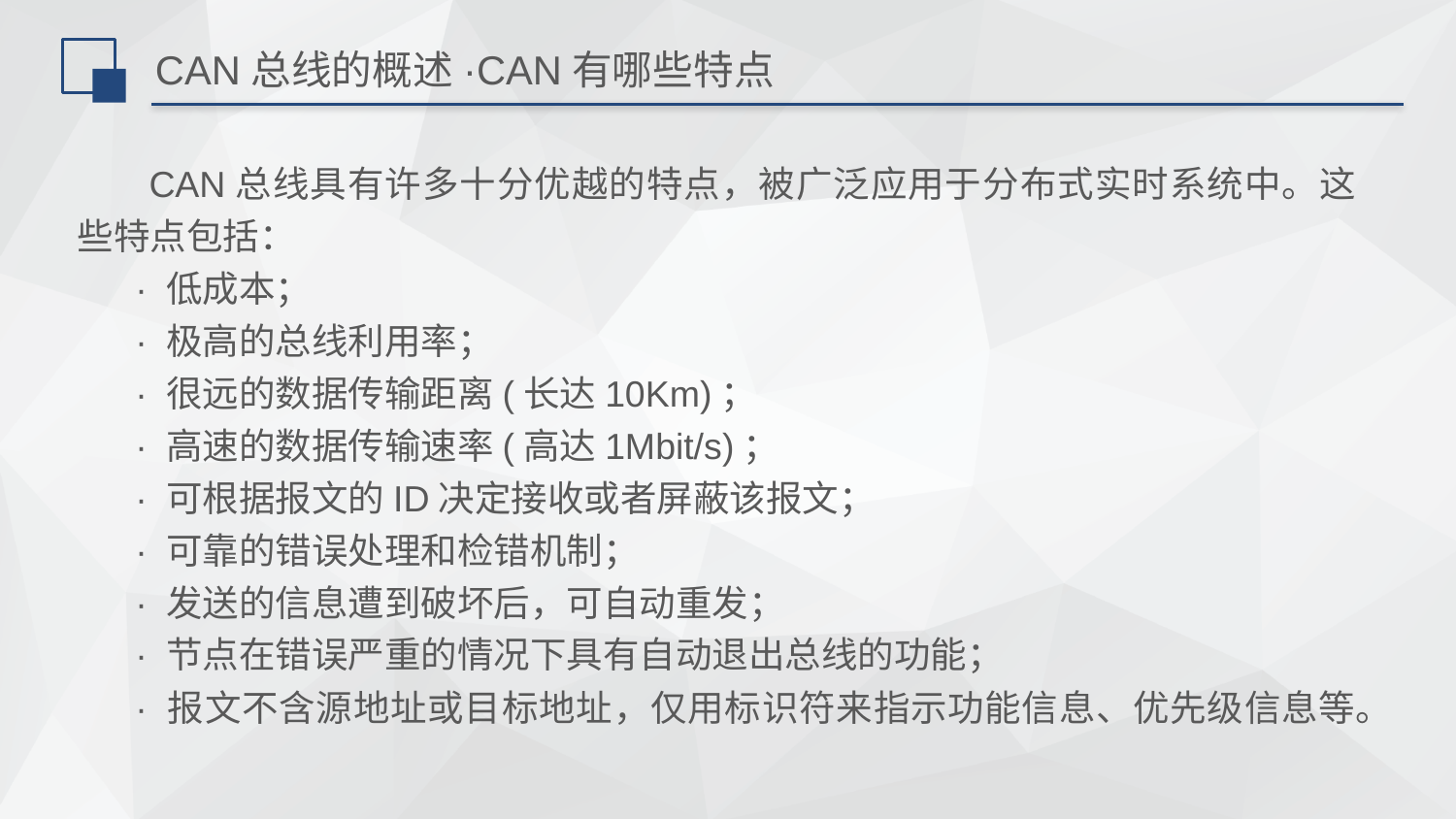

# CAN总线的概述·CAN有哪些特点
CAN总线具有许多十分优越的特点，被广泛应用于分布式实时系统中。这些特点包括：
· 低成本；
· 极高的总线利用率；
· 很远的数据传输距离(长达10Km)；
· 高速的数据传输速率(高达1Mbit/s)；
· 可根据报文的ID决定接收或者屏蔽该报文；
· 可靠的错误处理和检错机制；
· 发送的信息遭到破坏后，可自动重发；
· 节点在错误严重的情况下具有自动退出总线的功能；
· 报文不含源地址或目标地址，仅用标识符来指示功能信息、优先级信息等。